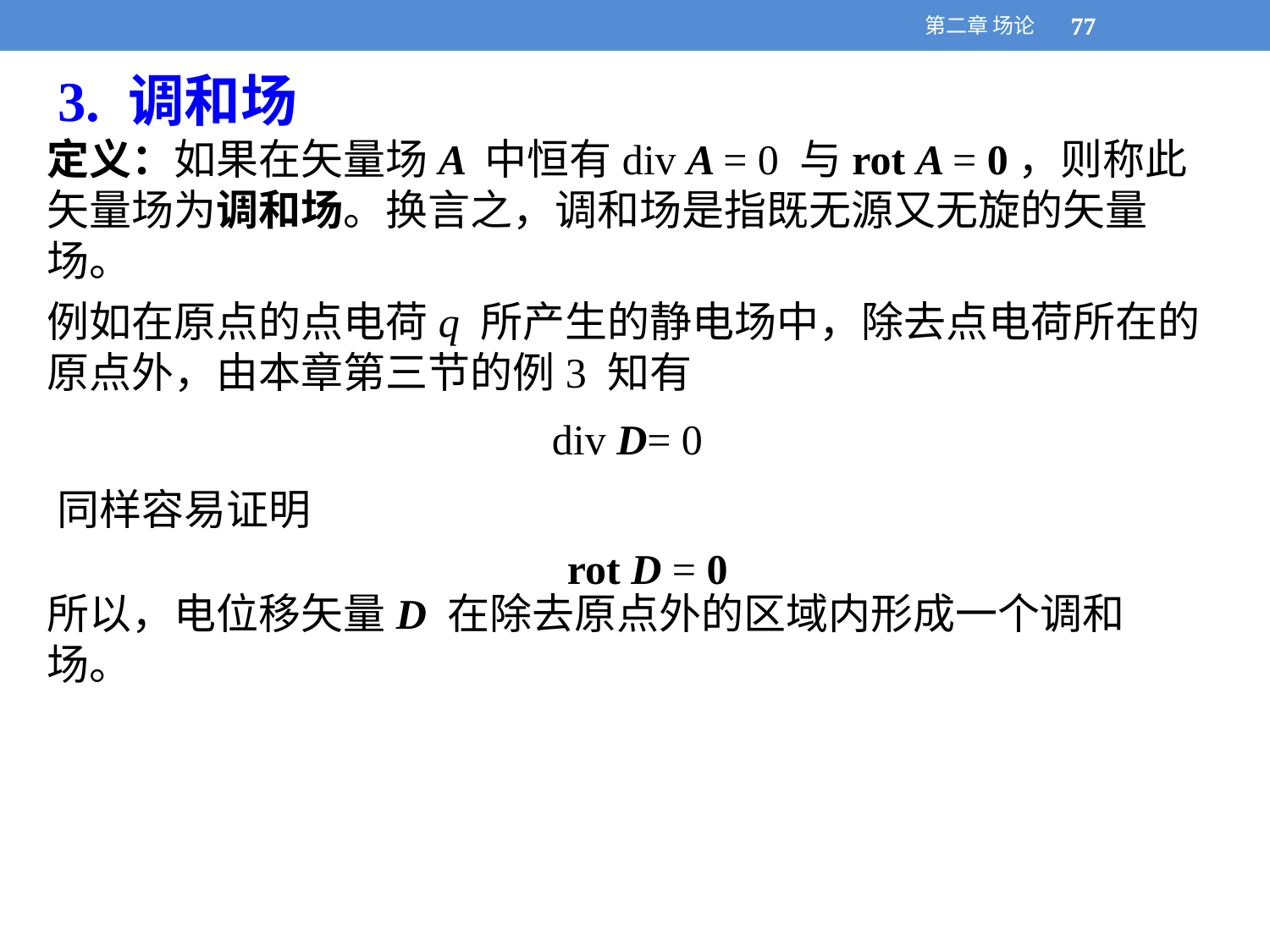

第二章 场论
77
77
3. 调和场
定义：如果在矢量场A 中恒有div A = 0 与rot A = 0，则称此矢量场为调和场。换言之，调和场是指既无源又无旋的矢量场。
例如在原点的点电荷q 所产生的静电场中，除去点电荷所在的原点外，由本章第三节的例3 知有
div D= 0
同样容易证明
rot D = 0
所以，电位移矢量D 在除去原点外的区域内形成一个调和场。